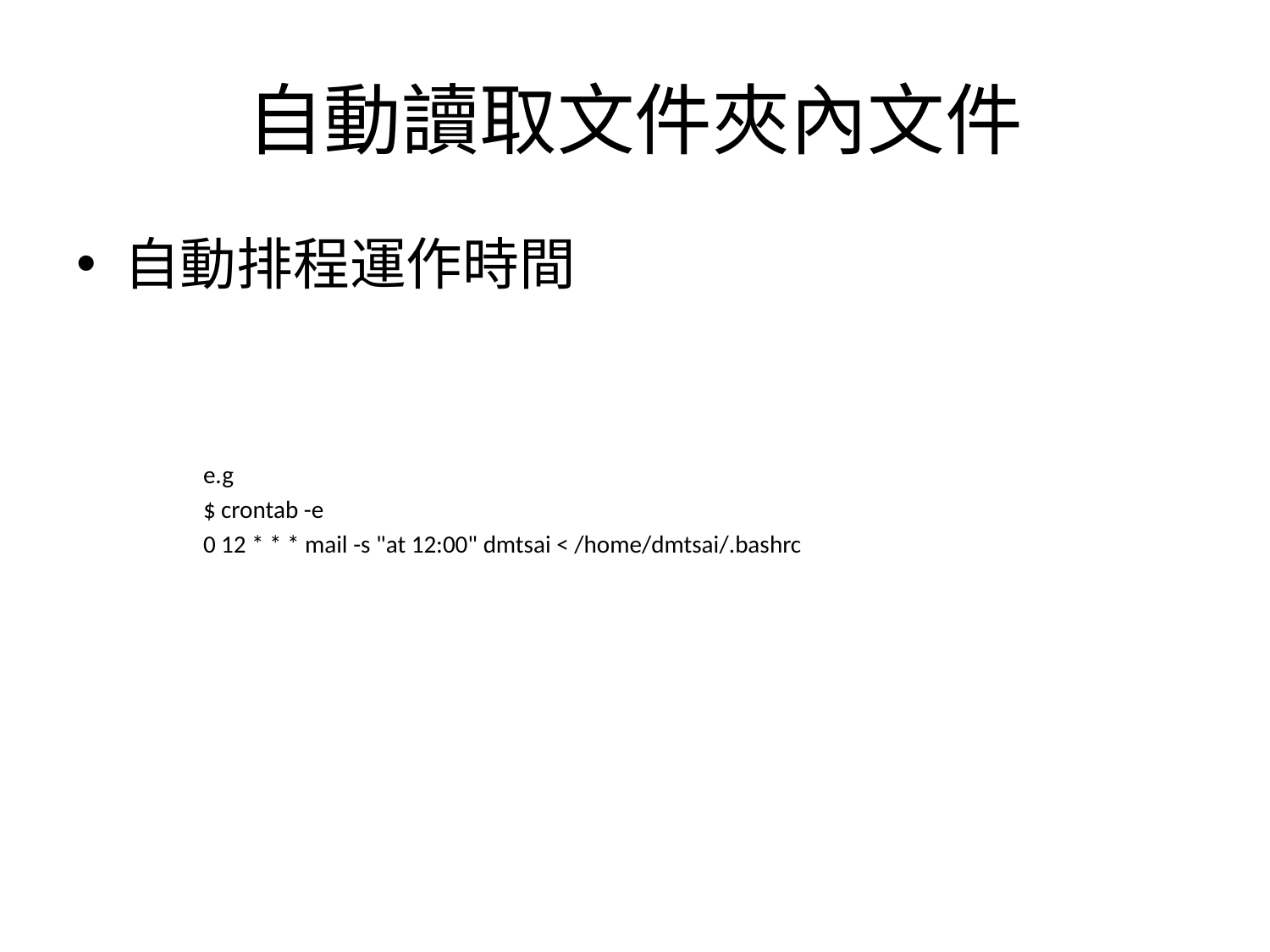

# 自動讀取文件夾內文件
自動排程運作時間

	e.g
	$ crontab -e
	0 12 * * * mail -s "at 12:00" dmtsai < /home/dmtsai/.bashrc